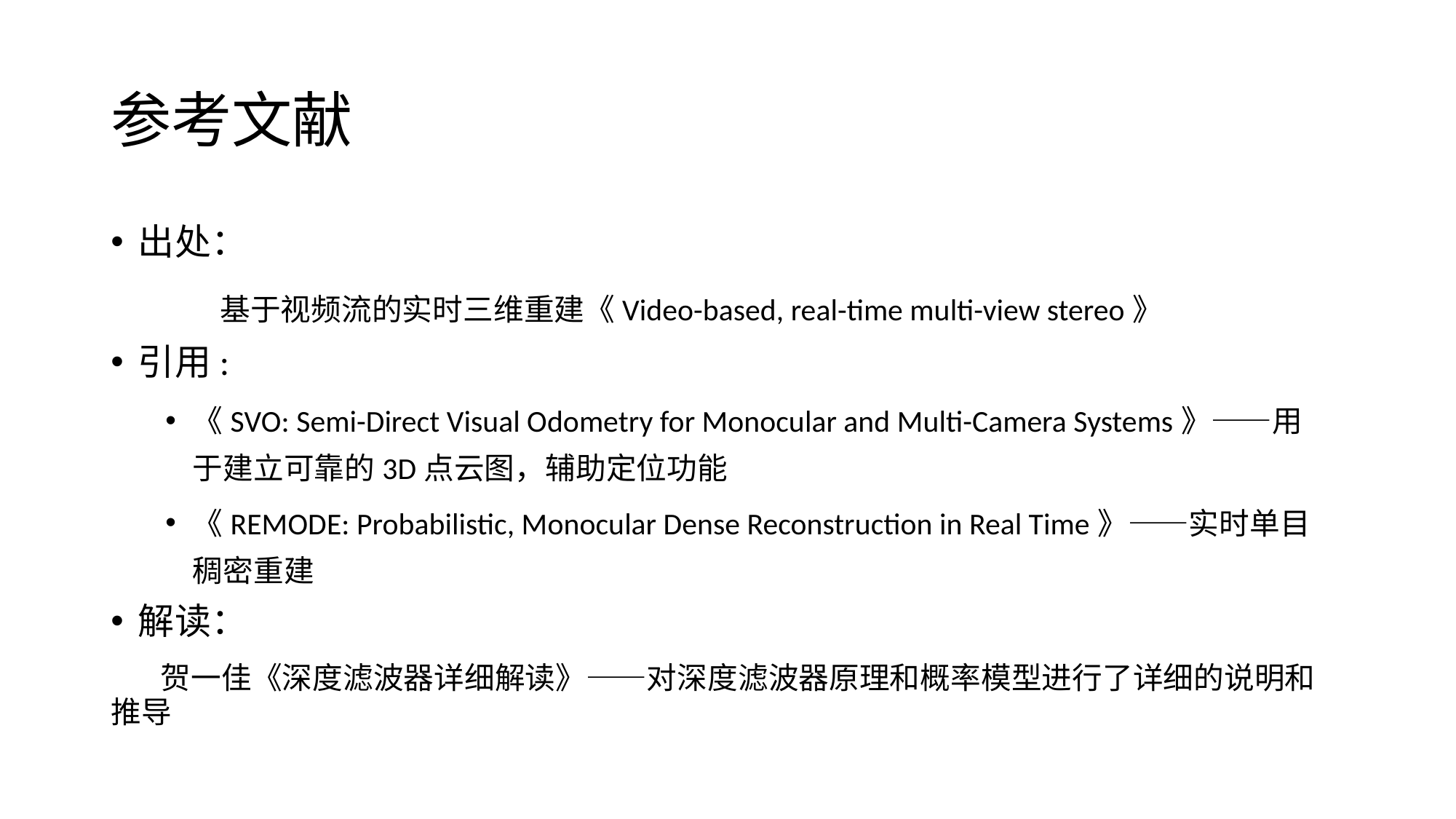

# 参考文献
出处：
	基于视频流的实时三维重建《Video-based, real-time multi-view stereo》
引用:
《SVO: Semi-Direct Visual Odometry for Monocular and Multi-Camera Systems》——用于建立可靠的3D点云图，辅助定位功能
《REMODE: Probabilistic, Monocular Dense Reconstruction in Real Time》——实时单目稠密重建
解读：
     贺一佳《深度滤波器详细解读》——对深度滤波器原理和概率模型进行了详细的说明和推导